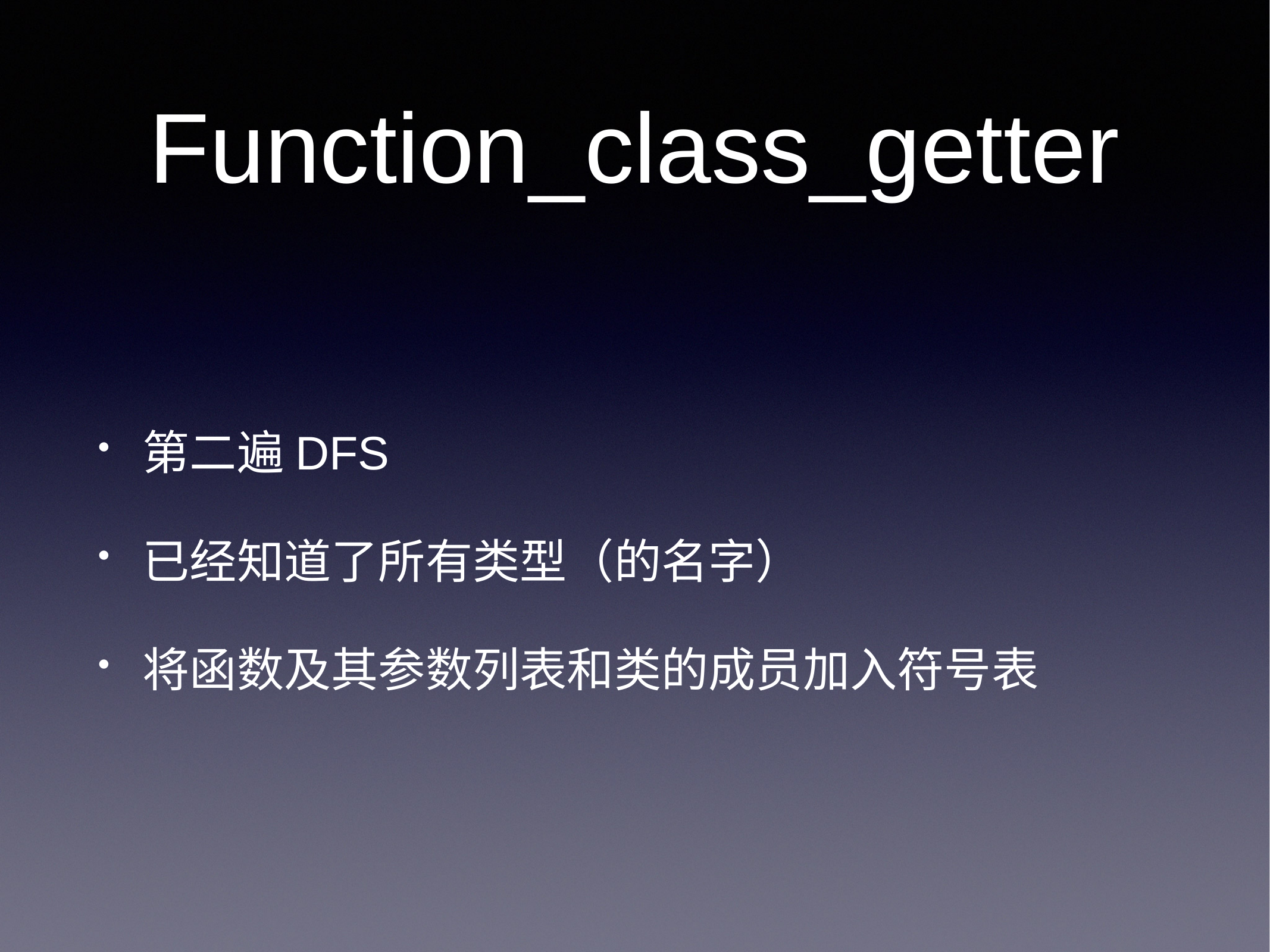

# Function_class_getter
第二遍DFS
已经知道了所有类型（的名字）
将函数及其参数列表和类的成员加入符号表